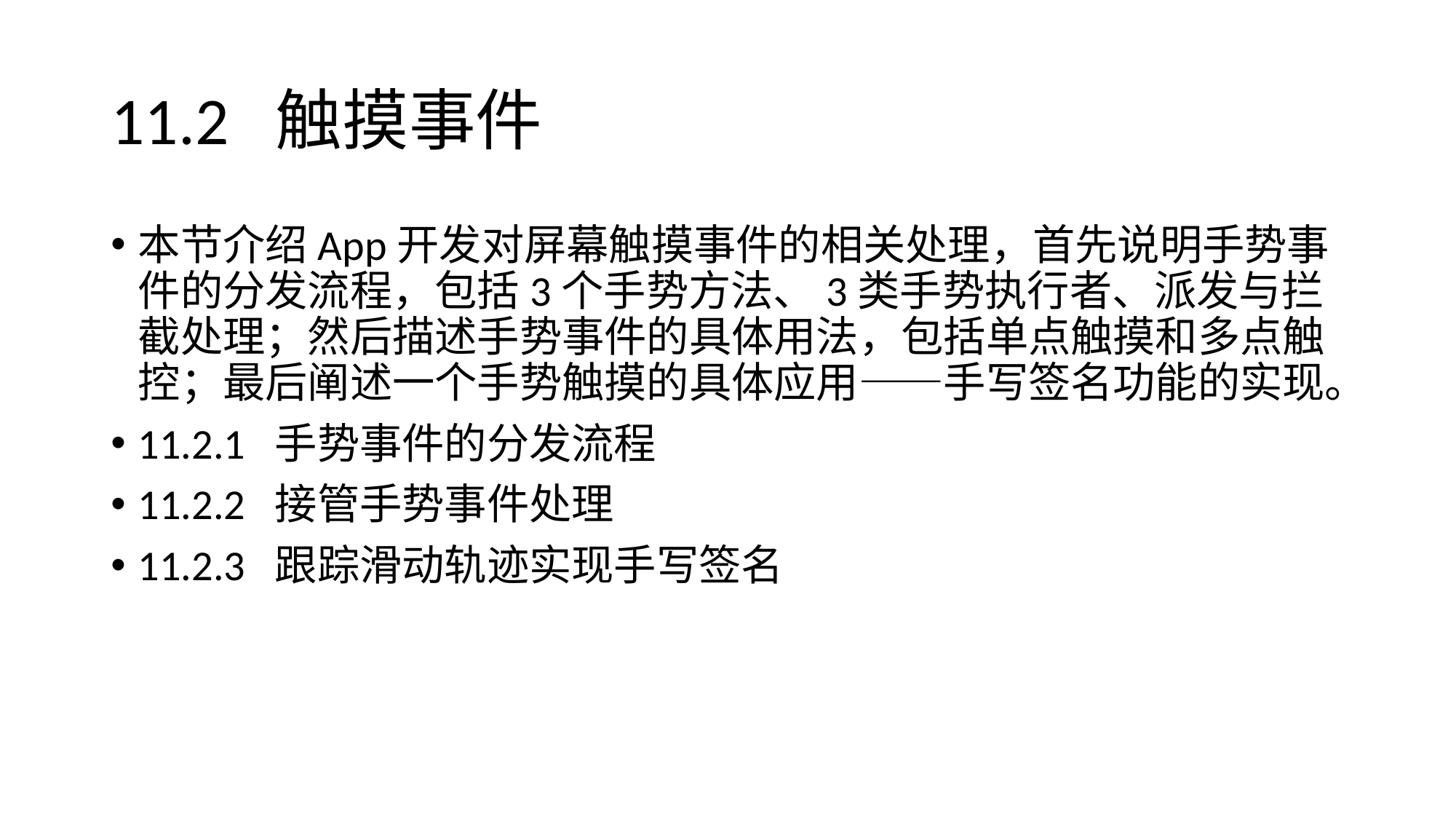

# 11.2  触摸事件
本节介绍App开发对屏幕触摸事件的相关处理，首先说明手势事件的分发流程，包括3个手势方法、3类手势执行者、派发与拦截处理；然后描述手势事件的具体用法，包括单点触摸和多点触控；最后阐述一个手势触摸的具体应用——手写签名功能的实现。
11.2.1  手势事件的分发流程
11.2.2  接管手势事件处理
11.2.3  跟踪滑动轨迹实现手写签名